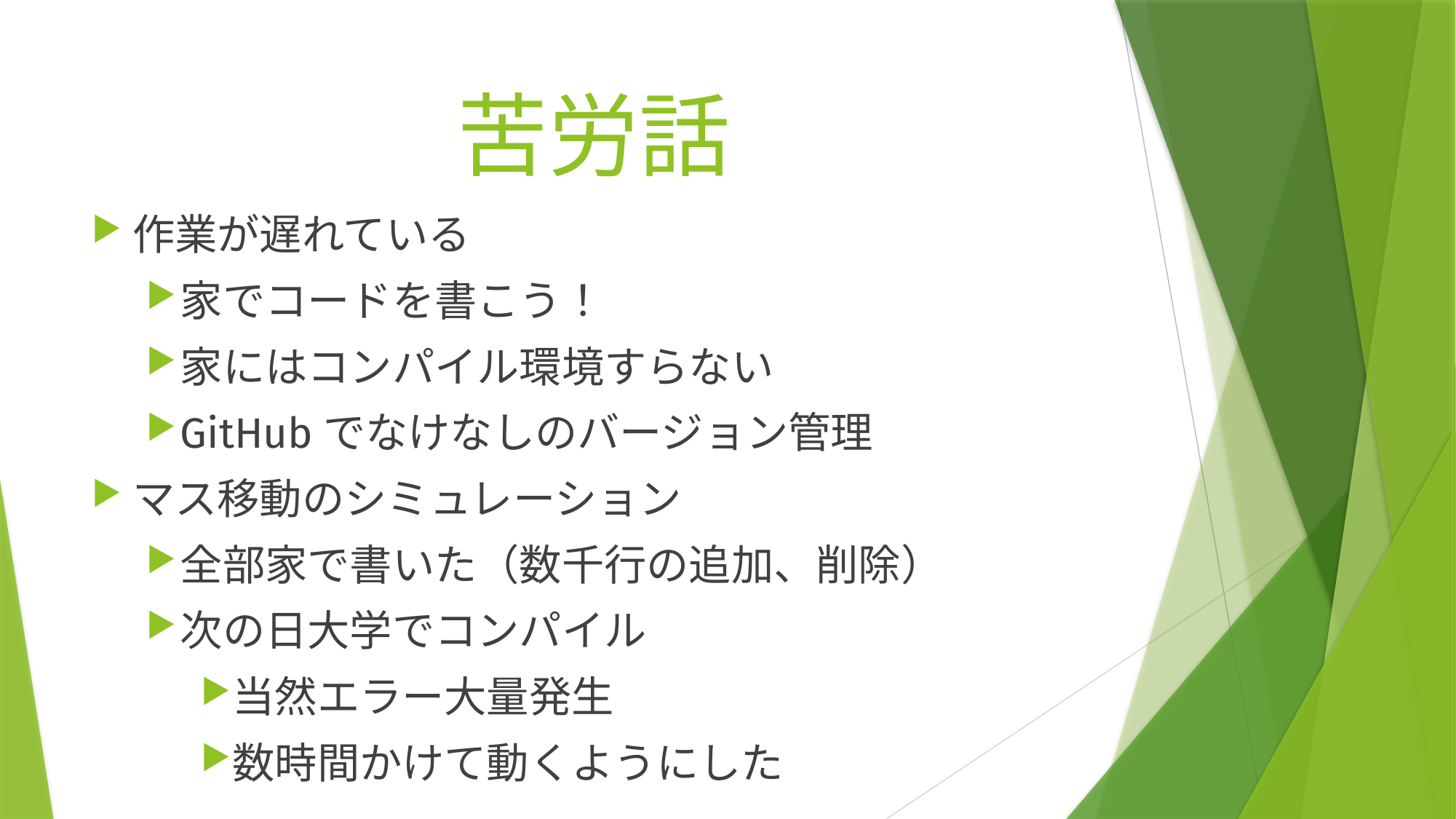

# 苦労話
作業が遅れている
家でコードを書こう！
家にはコンパイル環境すらない
GitHubでなけなしのバージョン管理
マス移動のシミュレーション
全部家で書いた（数千行の追加、削除）
次の日大学でコンパイル
当然エラー大量発生
数時間かけて動くようにした